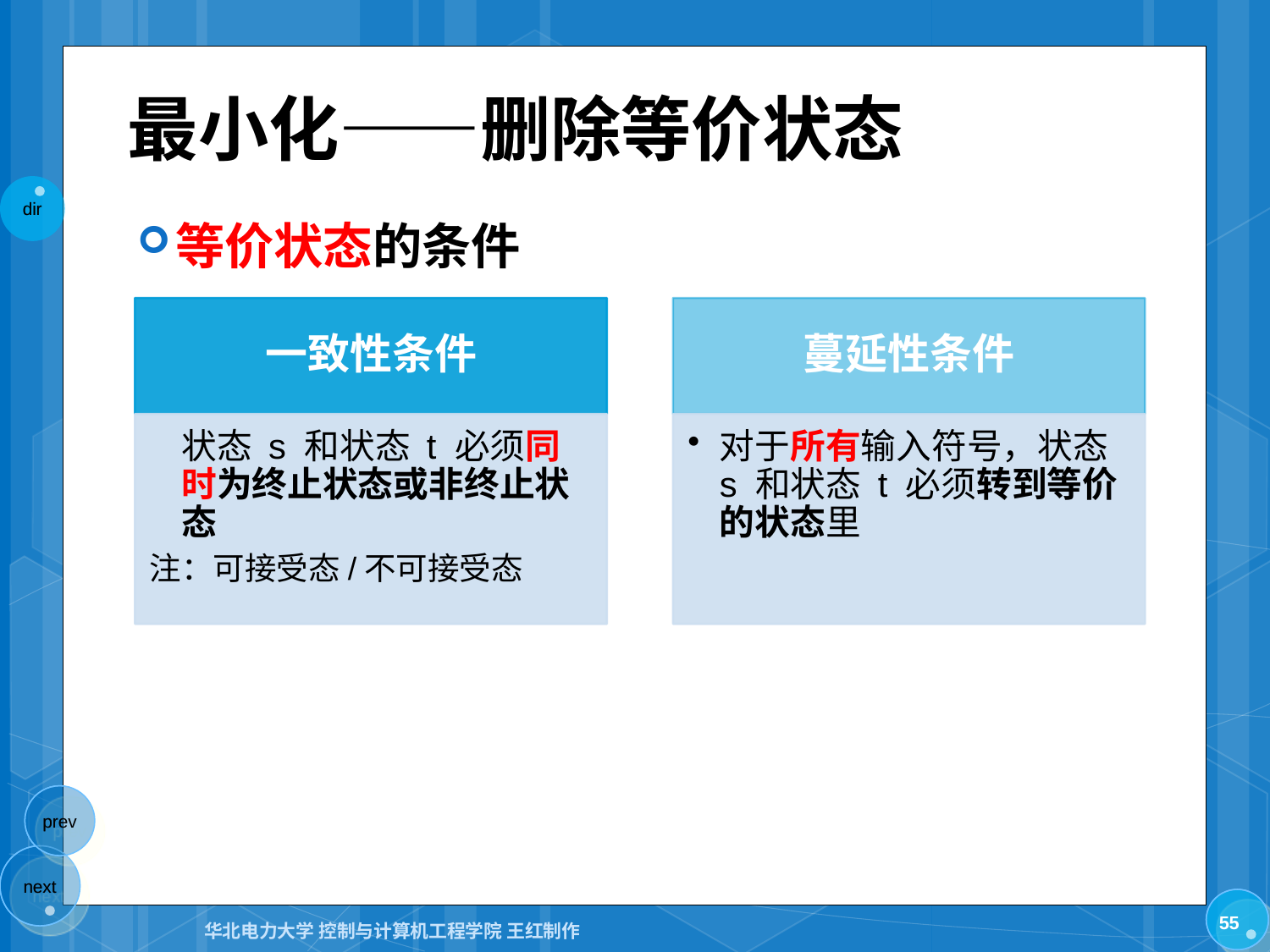

# 最小化——删除等价状态
等价状态的条件
一致性条件
状态 s 和状态 t 必须同时为终止状态或非终止状态
注：可接受态/不可接受态
蔓延性条件
对于所有输入符号，状态 s 和状态 t 必须转到等价的状态里
55
华北电力大学 控制与计算机工程学院 王红制作